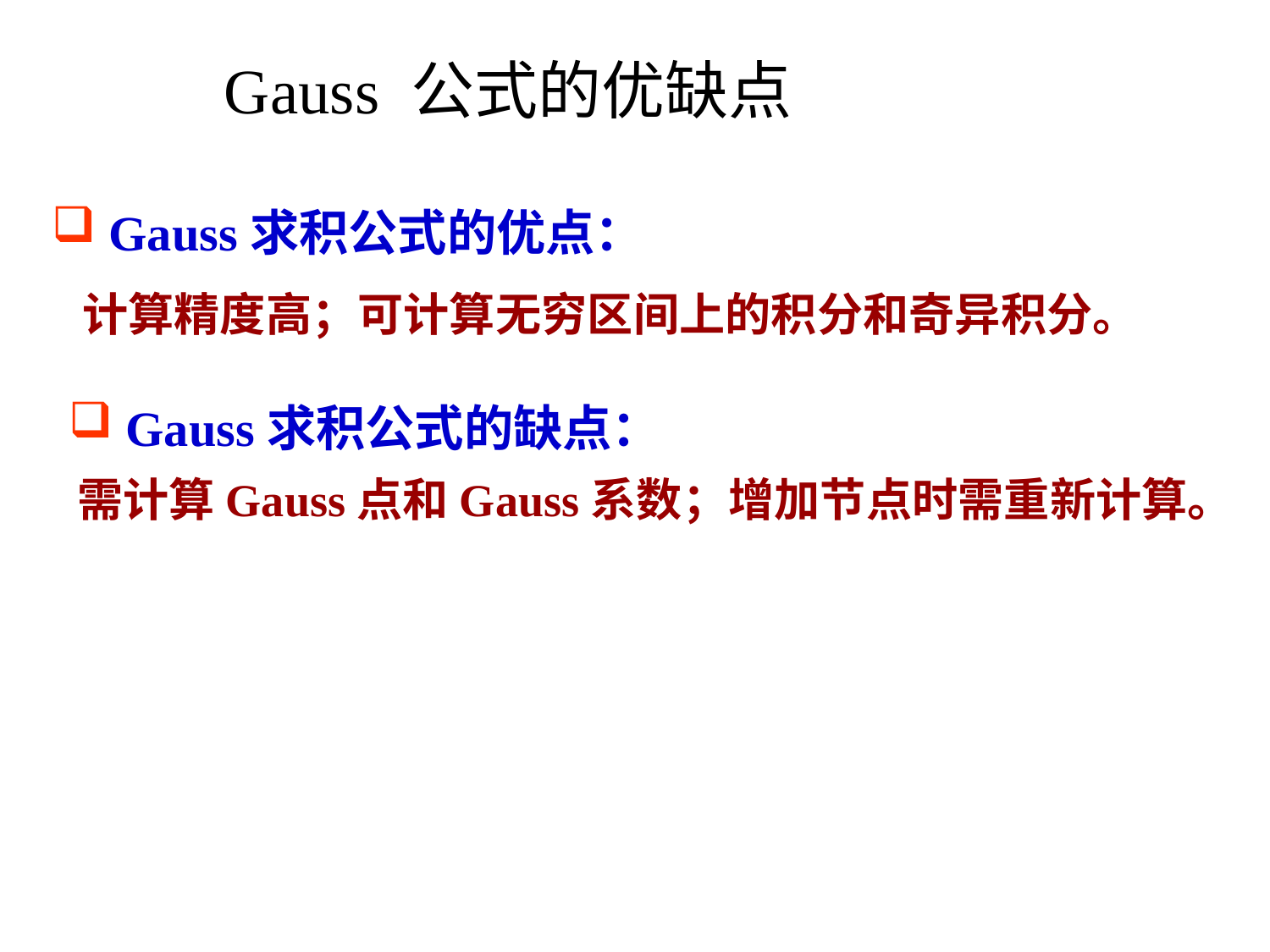

# Gauss 公式的优缺点
 Gauss求积公式的优点：
计算精度高；可计算无穷区间上的积分和奇异积分。
 Gauss求积公式的缺点：
需计算Gauss点和Gauss系数；增加节点时需重新计算。